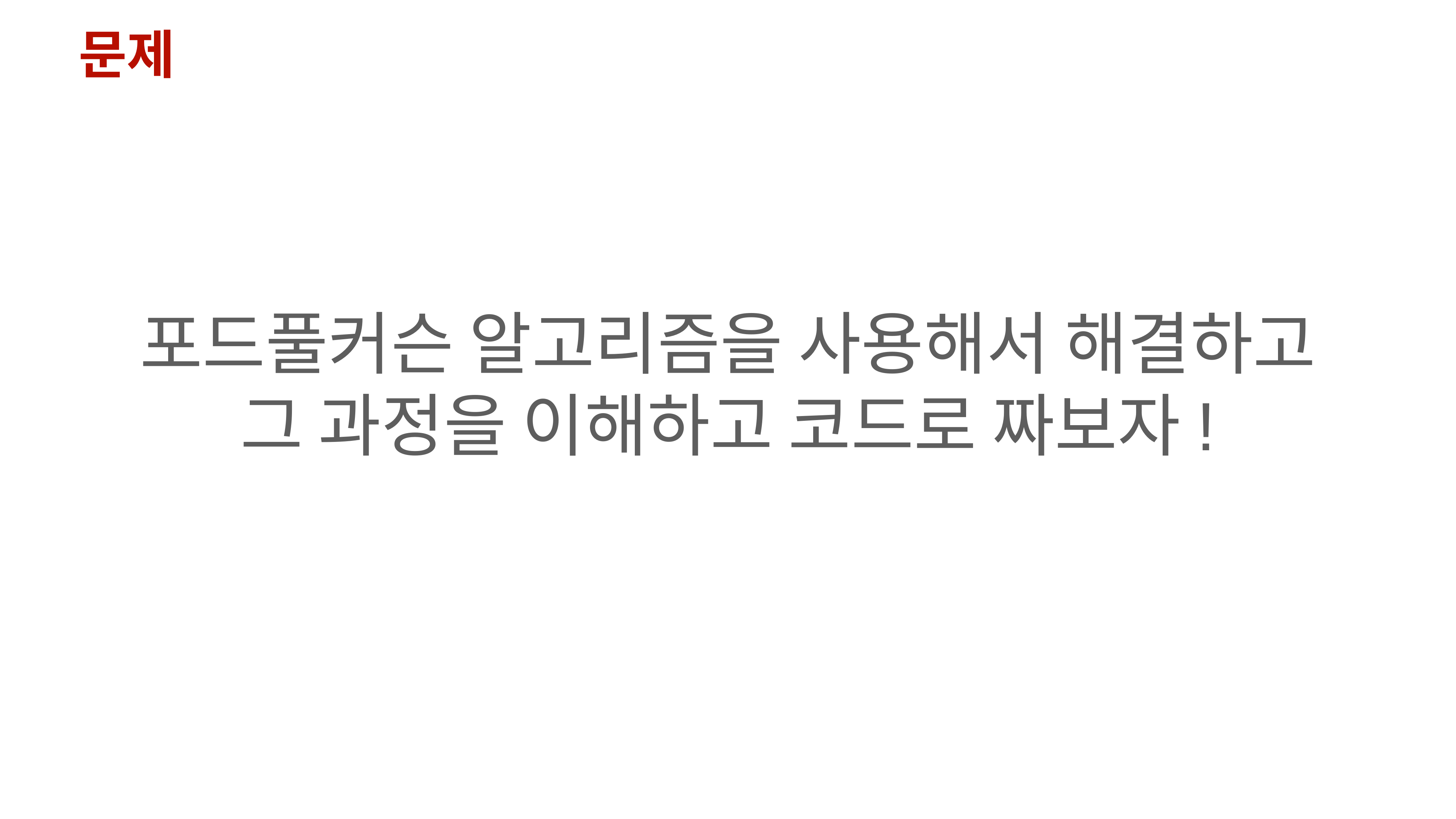

문제
포드풀커슨 알고리즘을 사용해서 해결하고
그 과정을 이해하고 코드로 짜보자!